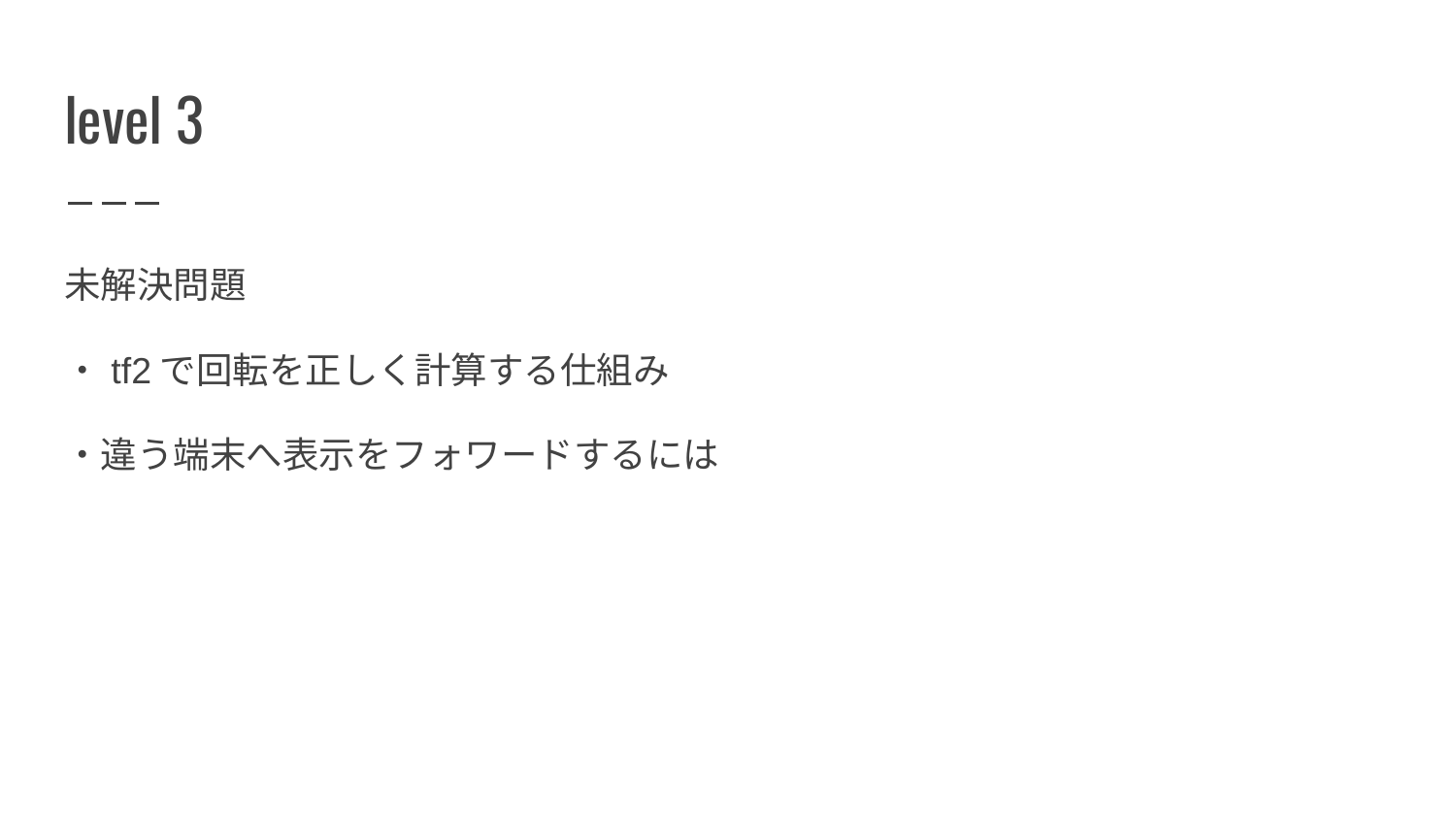

# level 3
未解決問題
・tf2で回転を正しく計算する仕組み
・違う端末へ表示をフォワードするには